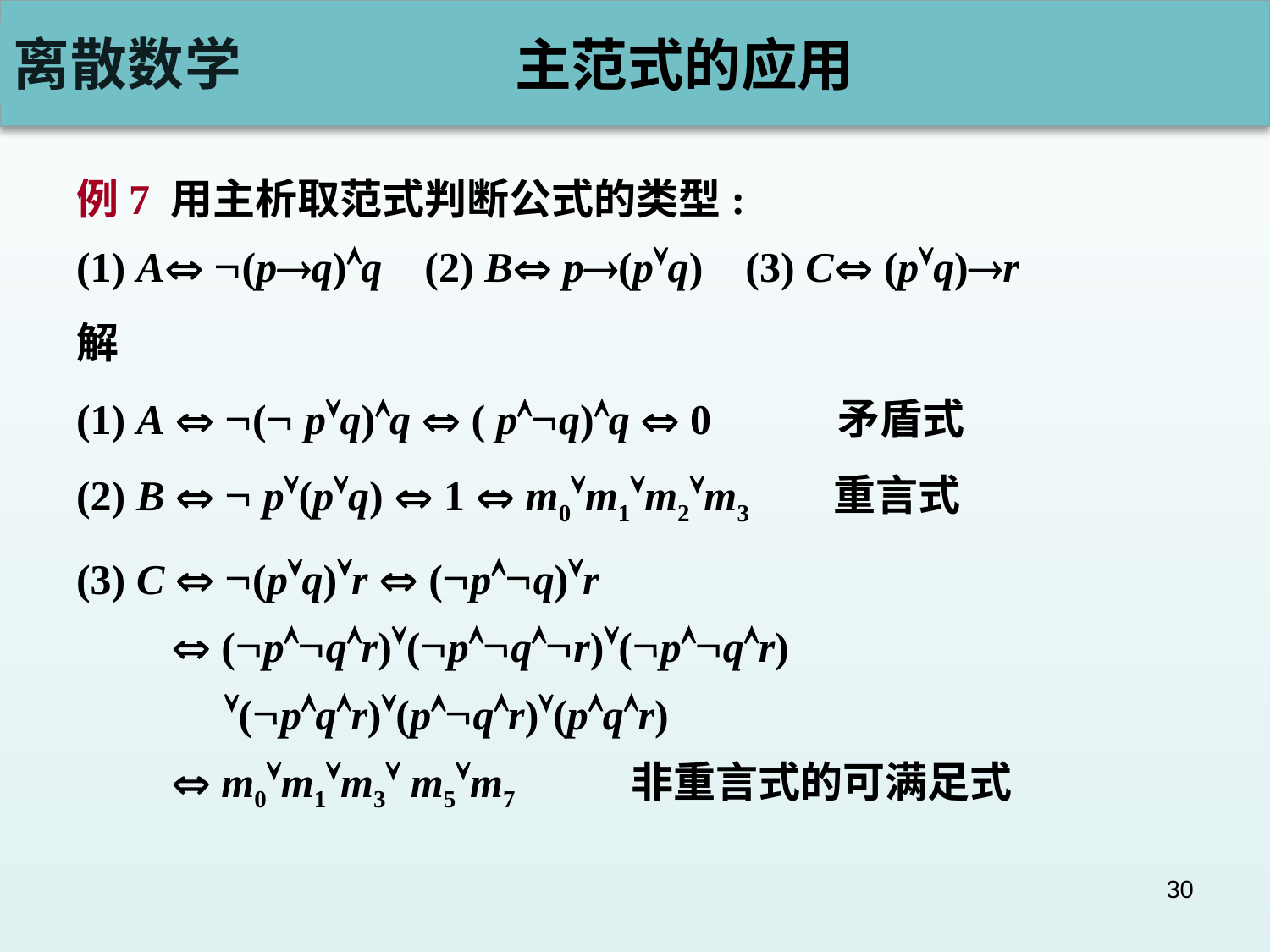

# 主范式的应用
例7 用主析取范式判断公式的类型:
(1) A⇔ ¬(p→q)∧q    (2) B⇔ p→(p∨q)    (3) C⇔ (p∨q)→r
解
(1) A ⇔ ¬(¬ p∨q)∧q ⇔ ( p∧¬q)∧q ⇔ 0           矛盾式
(2) B ⇔ ¬ p∨(p∨q) ⇔ 1 ⇔ m0∨m1∨m2∨m3       重言式
(3) C ⇔ ¬(p∨q)∨r ⇔ (¬p∧¬q)∨r
         ⇔ (¬p∧¬q∧r)∨(¬p∧¬q∧¬r)∨(¬p∧¬q∧r)
              ∨(¬p∧q∧r)∨(p∧¬q∧r)∨(p∧q∧r)
         ⇔ m0∨m1∨m3∨ m5∨m7          非重言式的可满足式
30